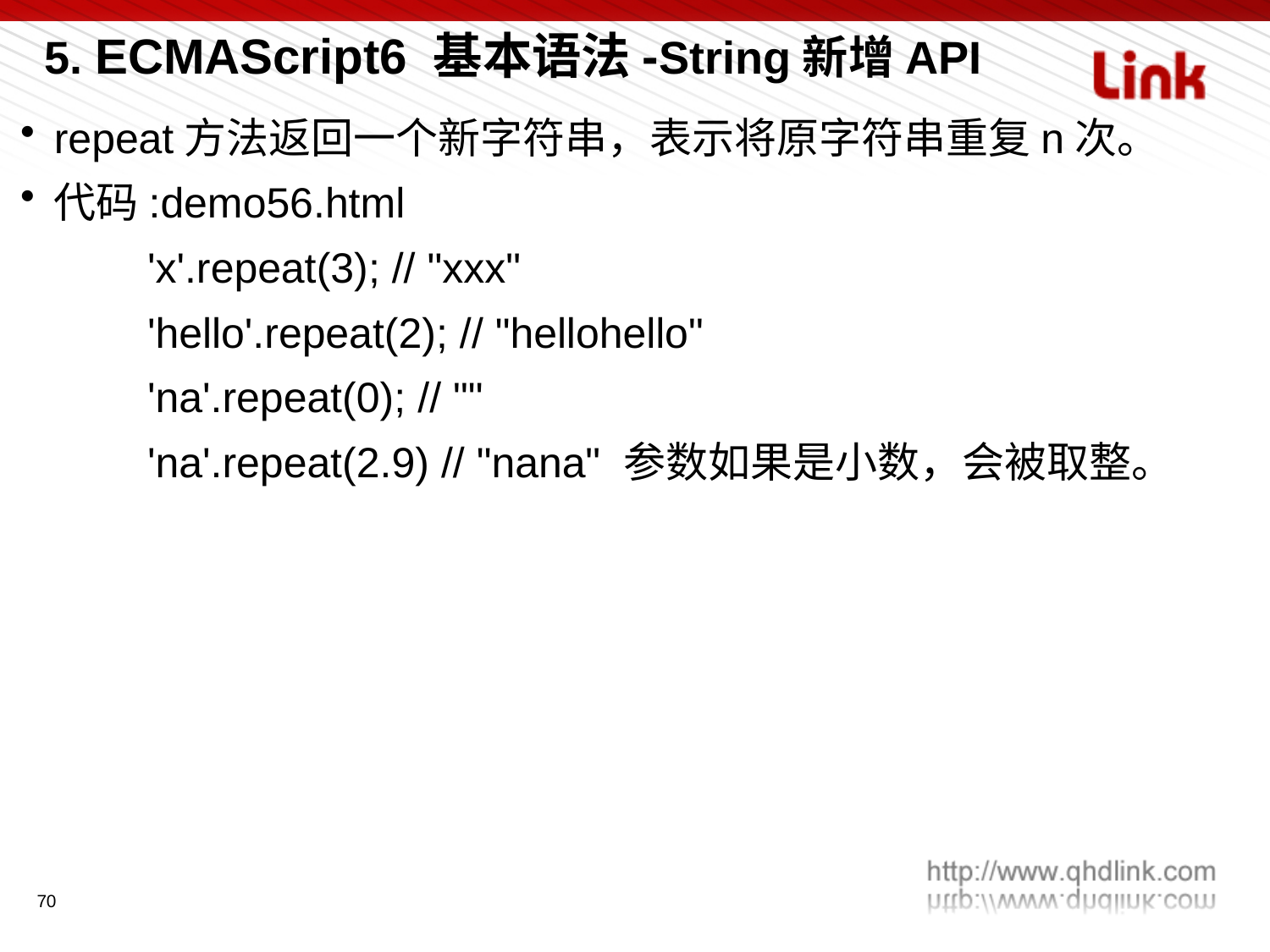

5. ECMAScript6 基本语法-String新增API
repeat方法返回一个新字符串，表示将原字符串重复n次。
代码:demo56.html
	'x'.repeat(3); // "xxx"
	'hello'.repeat(2); // "hellohello"
	'na'.repeat(0); // ""
	'na'.repeat(2.9) // "nana" 参数如果是小数，会被取整。
70